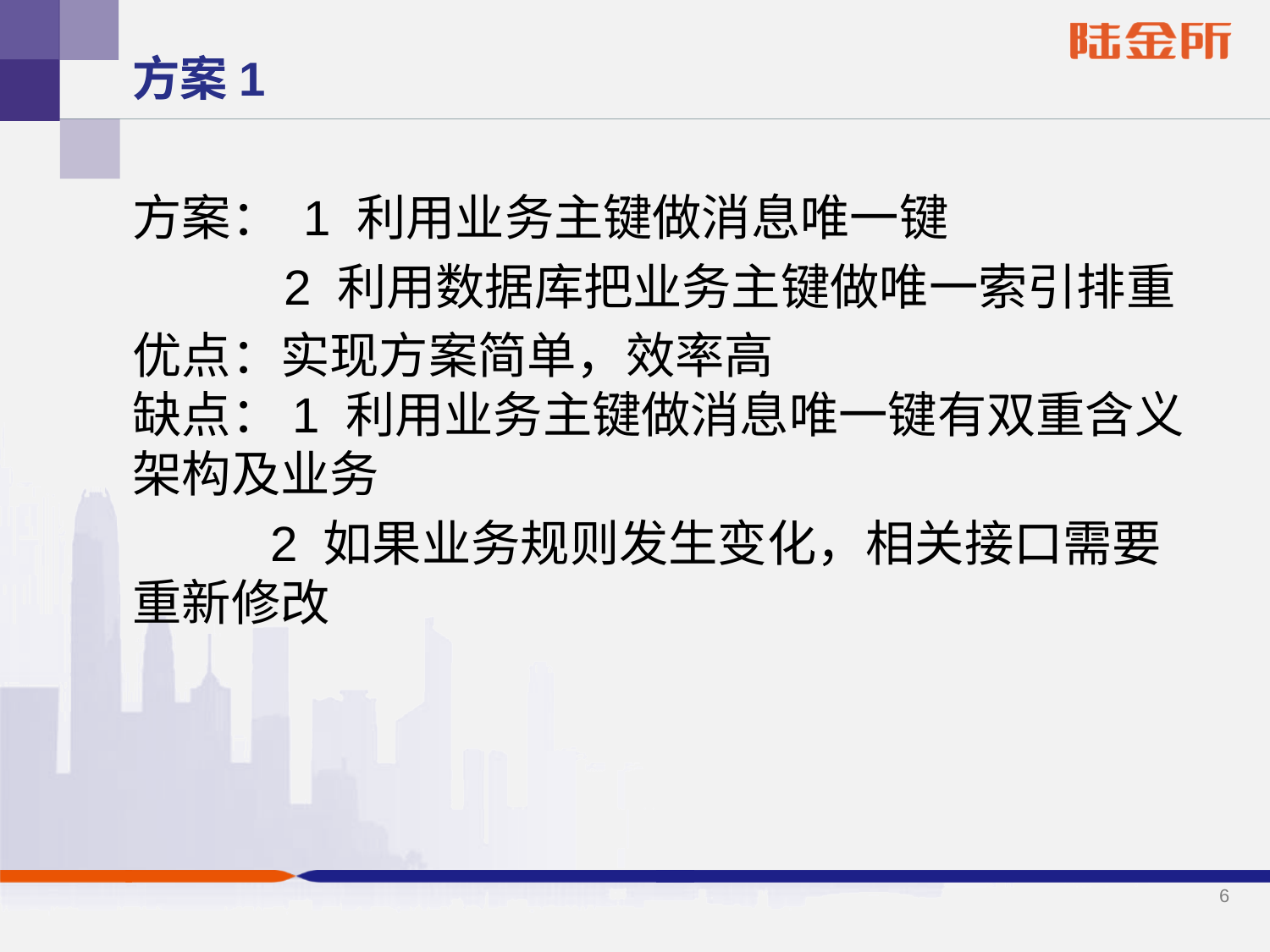

# 方案1
方案： 1 利用业务主键做消息唯一键
           2 利用数据库把业务主键做唯一索引排重
优点：实现方案简单，效率高
缺点：1 利用业务主键做消息唯一键有双重含义架构及业务
          2 如果业务规则发生变化，相关接口需要重新修改
6